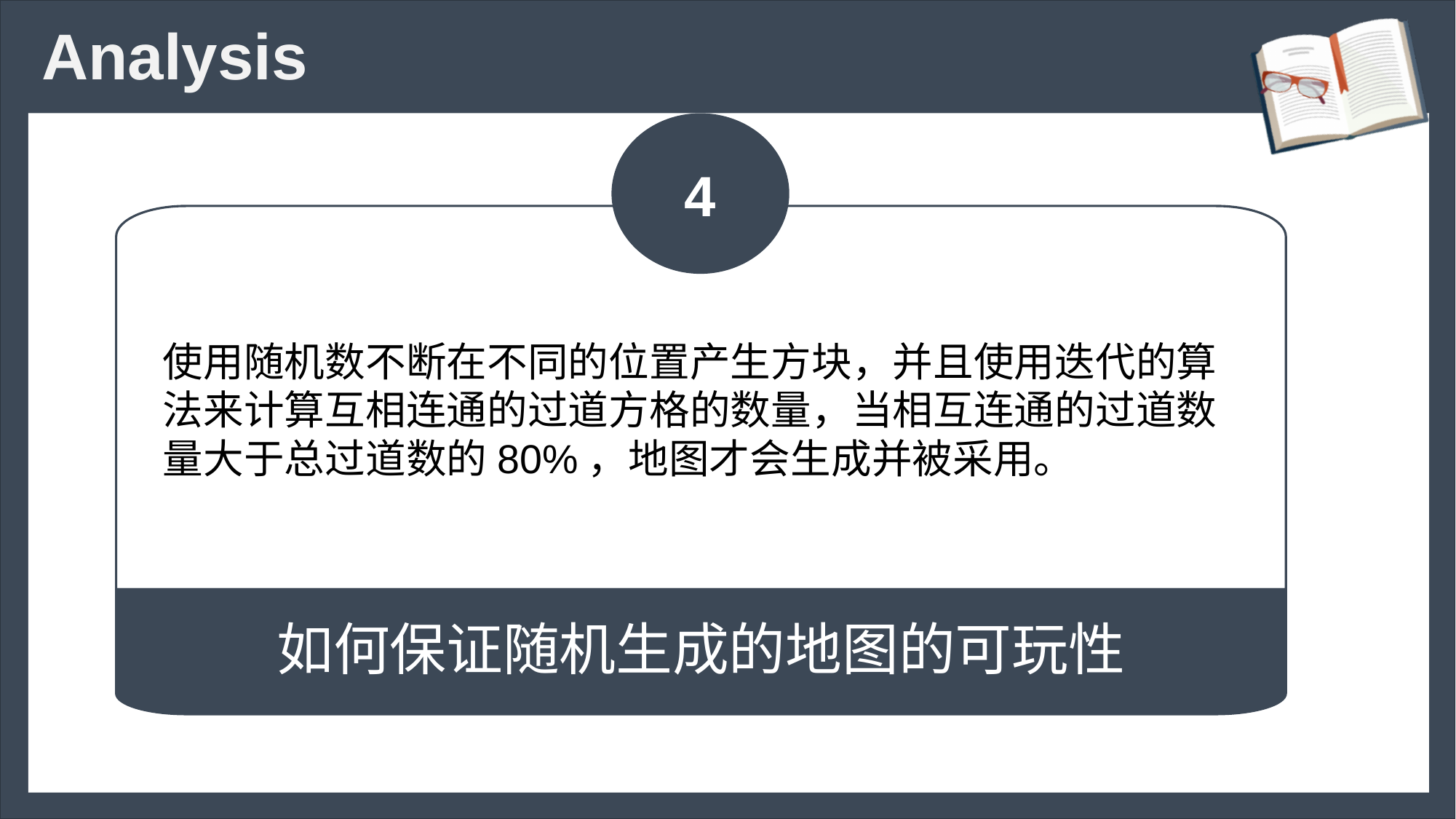

# Analysis
4

如何保证随机生成的地图的可玩性
使用随机数不断在不同的位置产生方块，并且使用迭代的算法来计算互相连通的过道方格的数量，当相互连通的过道数量大于总过道数的80%，地图才会生成并被采用。